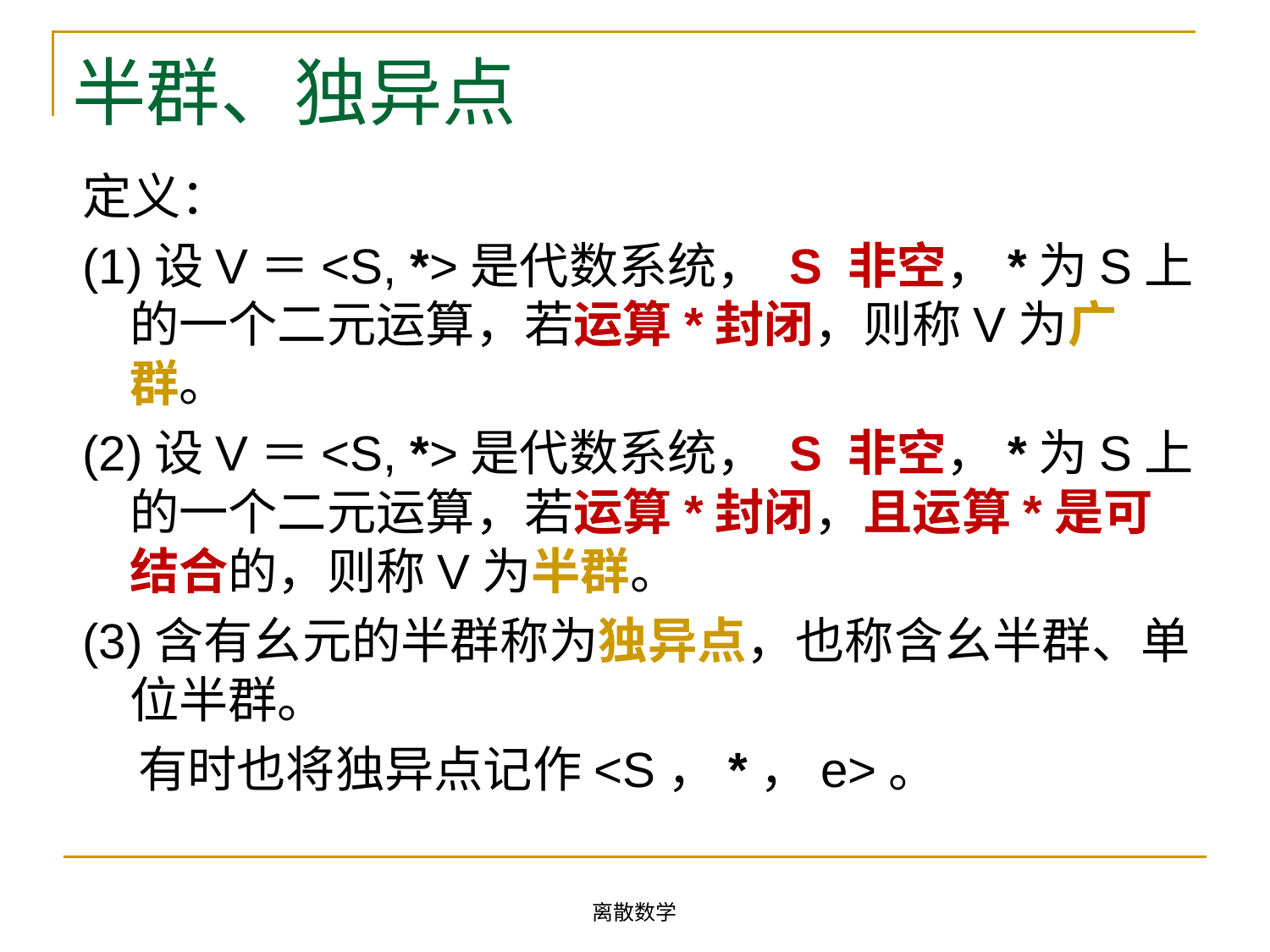

# 半群、独异点
定义：
(1)设V＝<S, *>是代数系统， S 非空，*为S上的一个二元运算，若运算*封闭，则称V为广群。
(2)设V＝<S, *>是代数系统， S 非空，*为S上的一个二元运算，若运算*封闭，且运算*是可结合的，则称V为半群。
(3)含有幺元的半群称为独异点，也称含幺半群、单位半群。
    有时也将独异点记作<S，*，e>。

46
离散数学